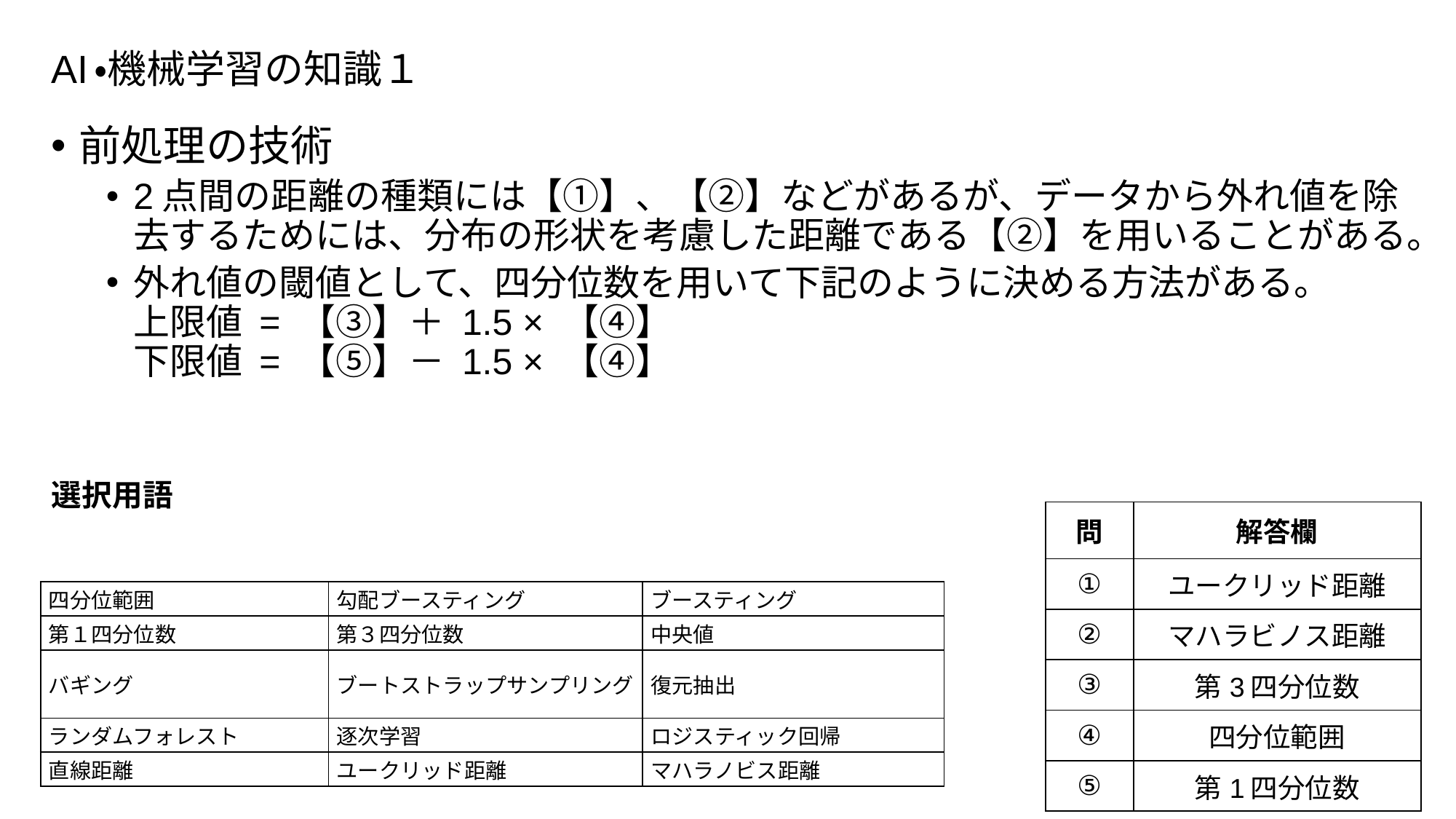

# AI・機械学習の知識１
前処理の技術
2点間の距離の種類には【①】、【②】などがあるが、データから外れ値を除去するためには、分布の形状を考慮した距離である【②】を用いることがある。
外れ値の閾値として、四分位数を用いて下記のように決める方法がある。
上限値 = 【③】＋ 1.5 × 【④】
下限値 = 【⑤】－ 1.5 × 【④】
選択用語
| 問 | 解答欄 |
| --- | --- |
| ① | ユークリッド距離 |
| ② | マハラビノス距離 |
| ③ | 第3四分位数 |
| ④ | 四分位範囲 |
| ⑤ | 第1四分位数 |
| 四分位範囲 | 勾配ブースティング | ブースティング |
| --- | --- | --- |
| 第１四分位数 | 第３四分位数 | 中央値 |
| バギング | ブートストラップサンプリング | 復元抽出 |
| ランダムフォレスト | 逐次学習 | ロジスティック回帰 |
| 直線距離 | ユークリッド距離 | マハラノビス距離 |